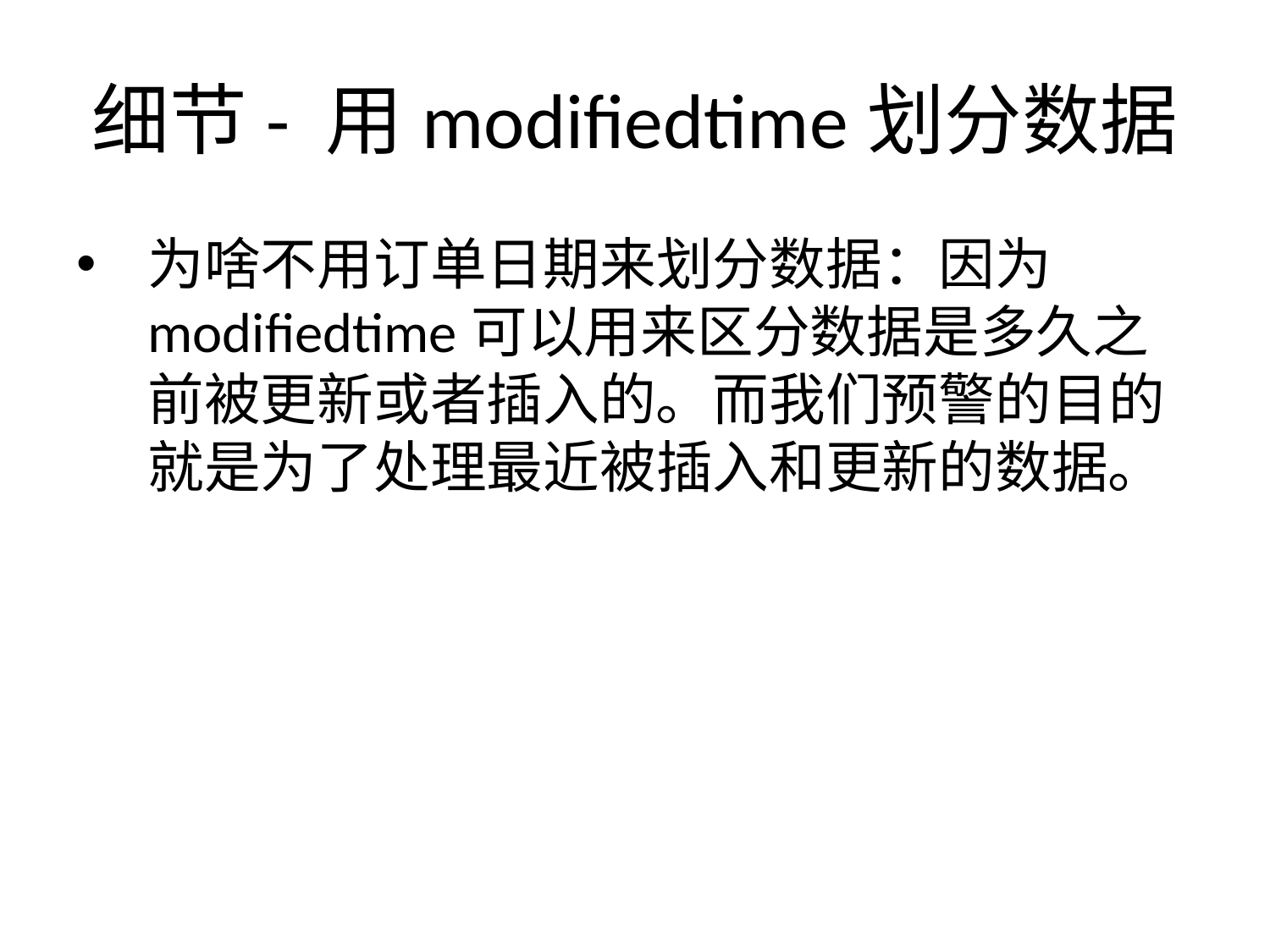

# 细节- 用modifiedtime划分数据
为啥不用订单日期来划分数据：因为modifiedtime可以用来区分数据是多久之前被更新或者插入的。而我们预警的目的就是为了处理最近被插入和更新的数据。